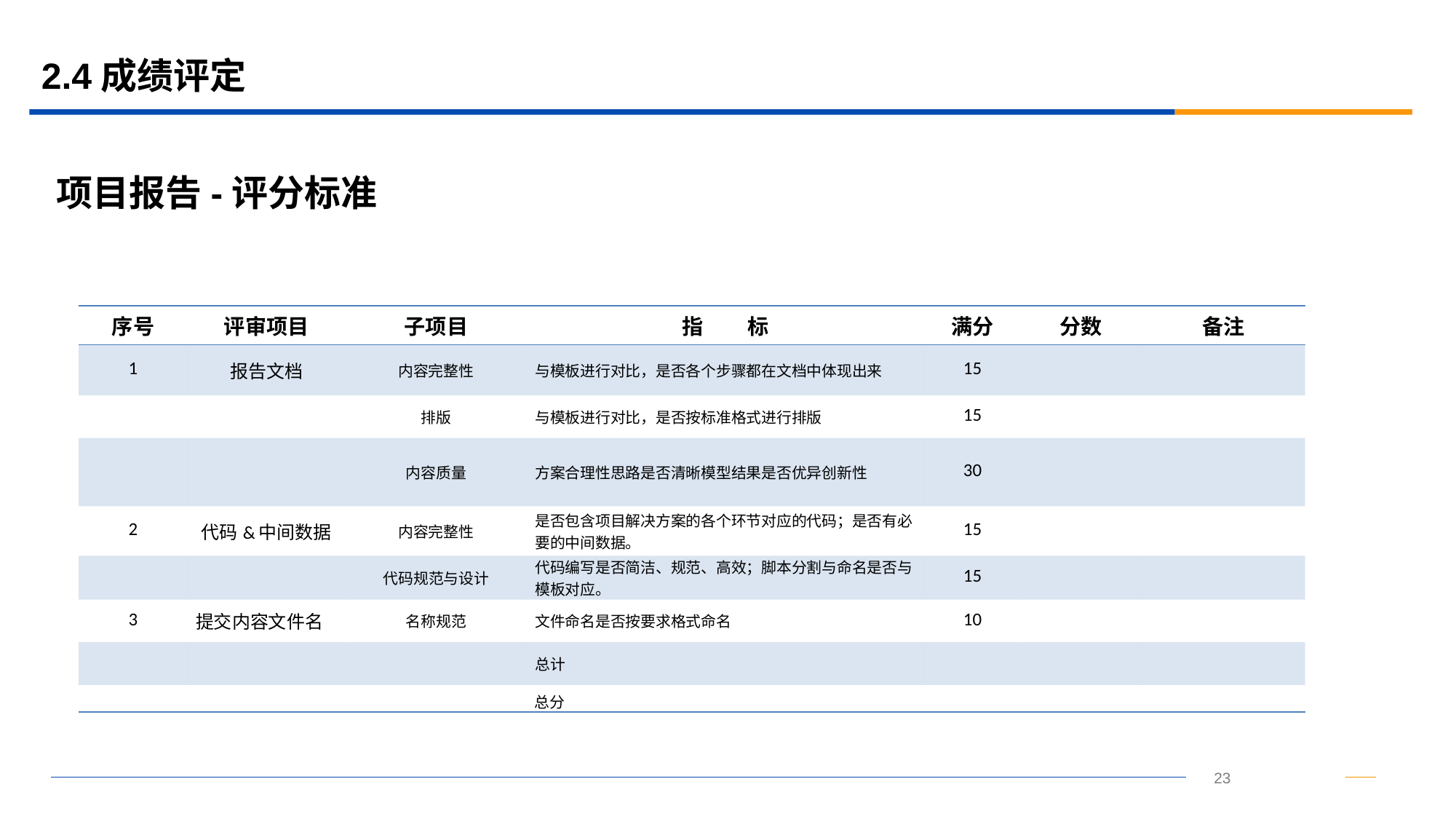

# 2.4成绩评定

项目报告-评分标准

| 序号 | 评审项目 | 子项目 | 指 标 | 满分 | 分数 | 备注 |
| --- | --- | --- | --- | --- | --- | --- |
| 1 | 报告文档 | 内容完整性 | 与模板进行对比，是否各个步骤都在文档中体现出来 | 15 |  |  |
|  |  | 排版 | 与模板进行对比，是否按标准格式进行排版 | 15 |  |  |
|  |  | 内容质量 | 方案合理性思路是否清晰模型结果是否优异创新性 | 30 |  |  |
| 2 | 代码&中间数据 | 内容完整性 | 是否包含项目解决方案的各个环节对应的代码；是否有必要的中间数据。 | 15 |  |  |
|  |  | 代码规范与设计 | 代码编写是否简洁、规范、高效；脚本分割与命名是否与模板对应。 | 15 |  |  |
| 3 | 提交内容文件名 | 名称规范 | 文件命名是否按要求格式命名 | 10 |  |  |
|  |  |  | 总计 |  |  |  |
| 总分 |  |  |  |  |  |  |